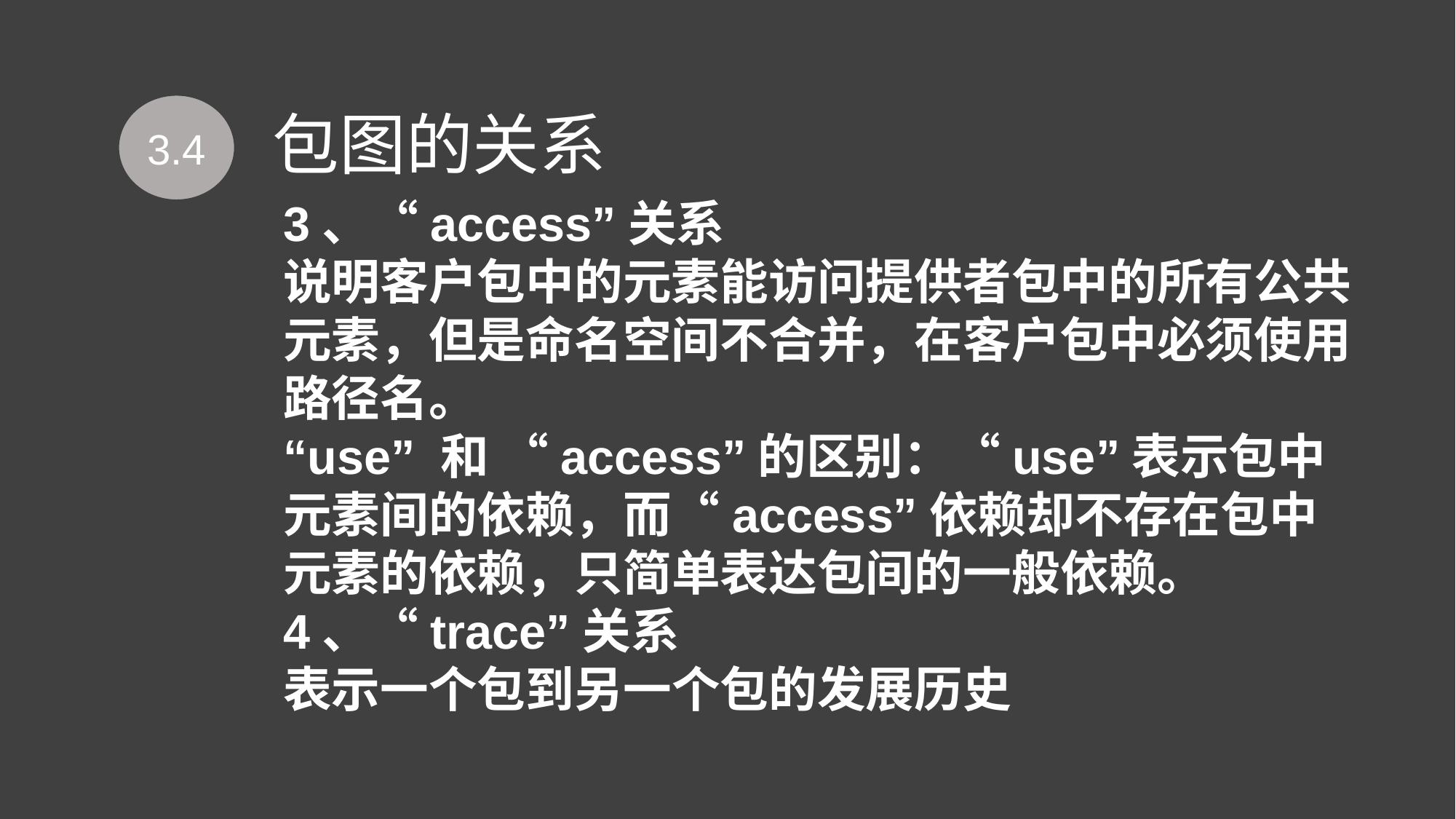

# 包图的关系
3.4
3、“access”关系
说明客户包中的元素能访问提供者包中的所有公共元素，但是命名空间不合并，在客户包中必须使用路径名。
“use” 和 “access”的区别：“use”表示包中元素间的依赖，而“access”依赖却不存在包中元素的依赖，只简单表达包间的一般依赖。
4、“trace”关系
表示一个包到另一个包的发展历史